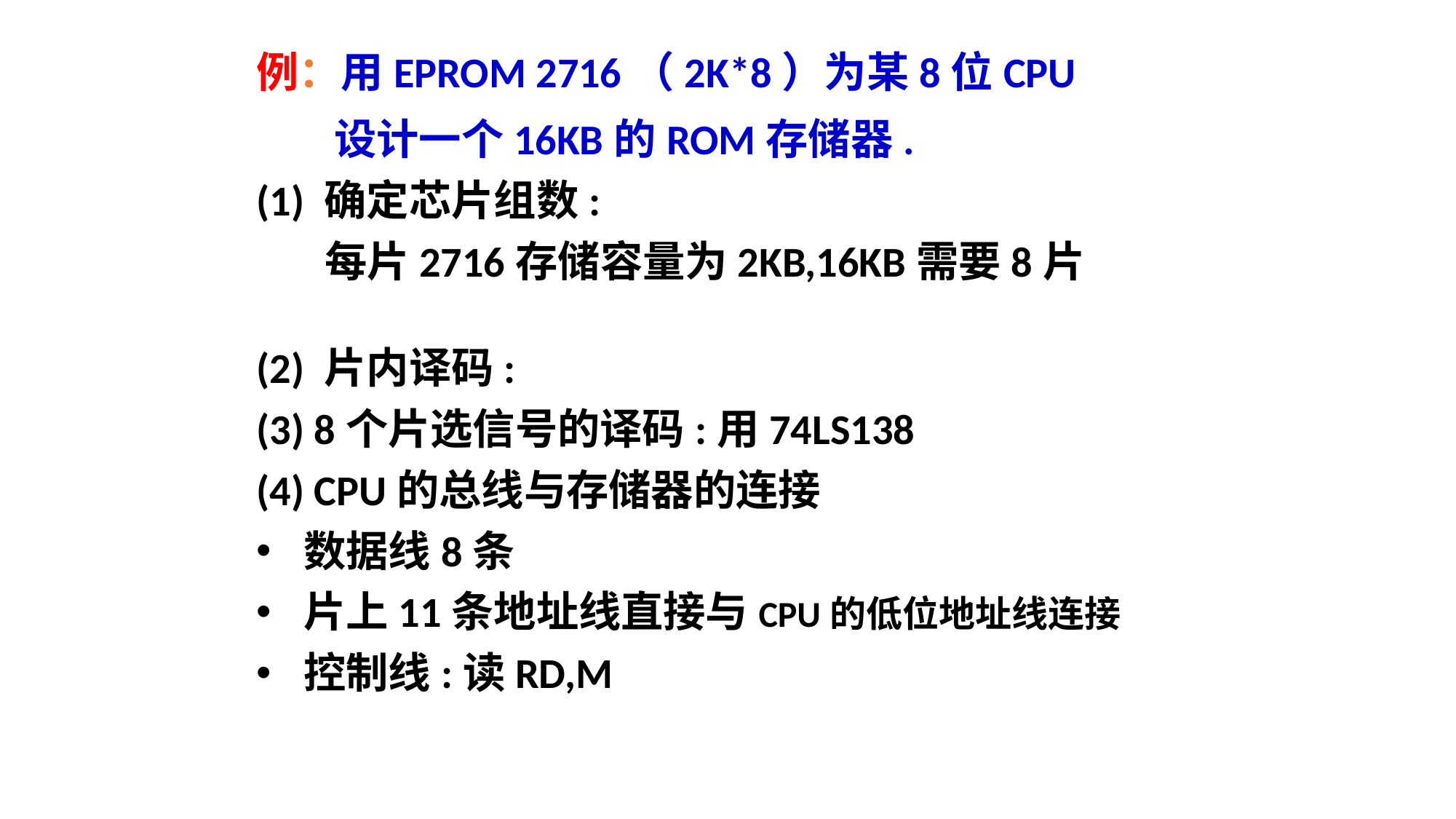

例：用EPROM 2716（2K*8）为某8位CPU
       设计一个16KB的ROM存储器.
(1) 确定芯片组数:
      每片2716存储容量为2KB,16KB需要8片
(2) 片内译码:
(3) 8个片选信号的译码:用74LS138
(4) CPU的总线与存储器的连接
 数据线8条
 片上11条地址线直接与CPU的低位地址线连接
 控制线:读RD,M